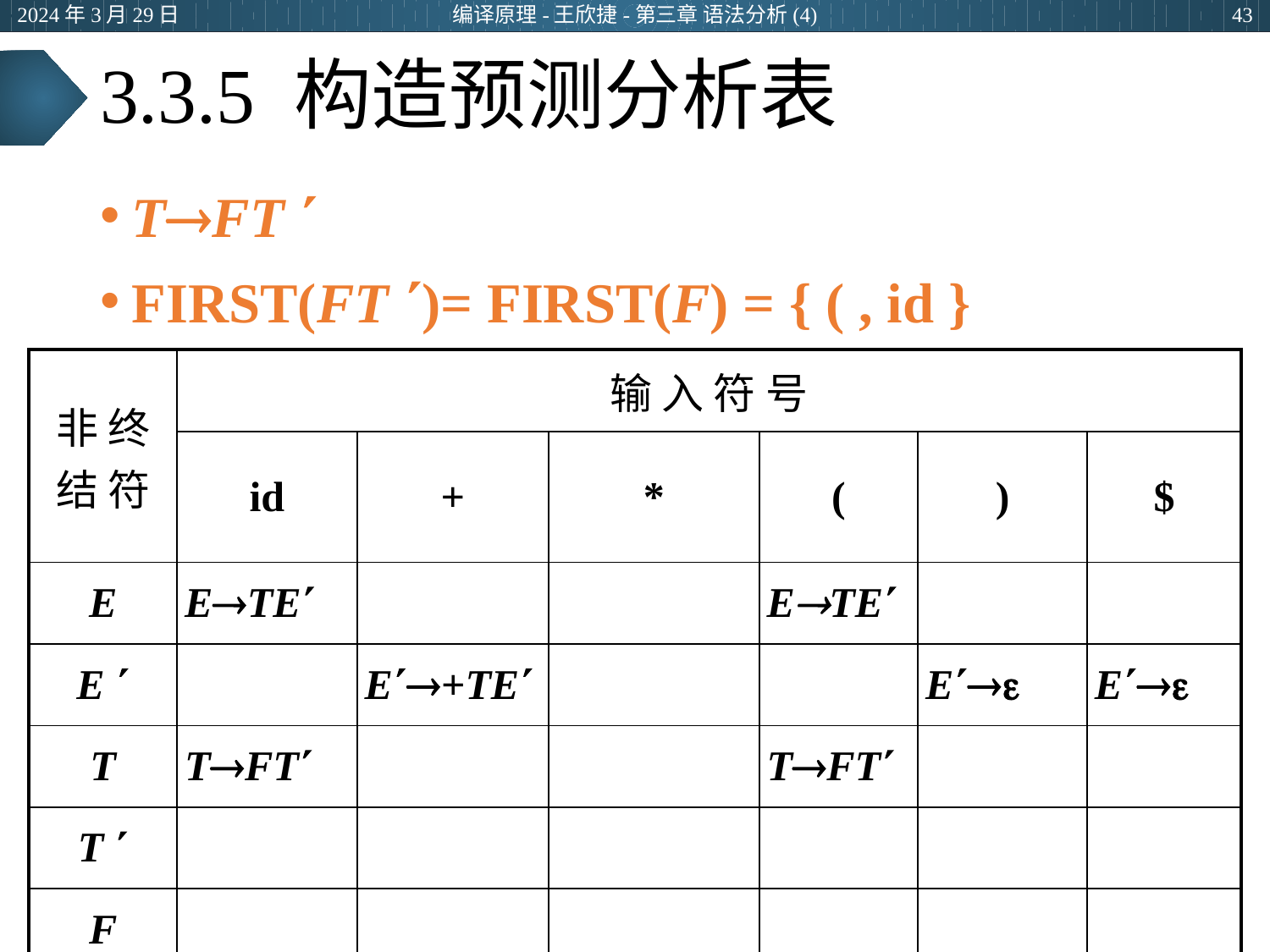

2024年3月29日
编译原理-王欣捷-第三章 语法分析(4)
43
# 3.3.5 构造预测分析表
T→FT ′
FIRST(FT ′)= FIRST(F) = { ( , id }
| 非 终结 符 | 输 入 符 号 |  |  |  |  |  |
| --- | --- | --- | --- | --- | --- | --- |
|  | id | + | \* | ( | ) | $ |
| E | E→TE′ |  |  | E→TE′ |  |  |
| E ′ |  | E′→+TE′ |  |  | E′→ε | E′→ε |
| T | T→FT′ |  |  | T→FT′ |  |  |
| T ′ |  |  |  |  |  |  |
| F |  |  |  |  |  |  |